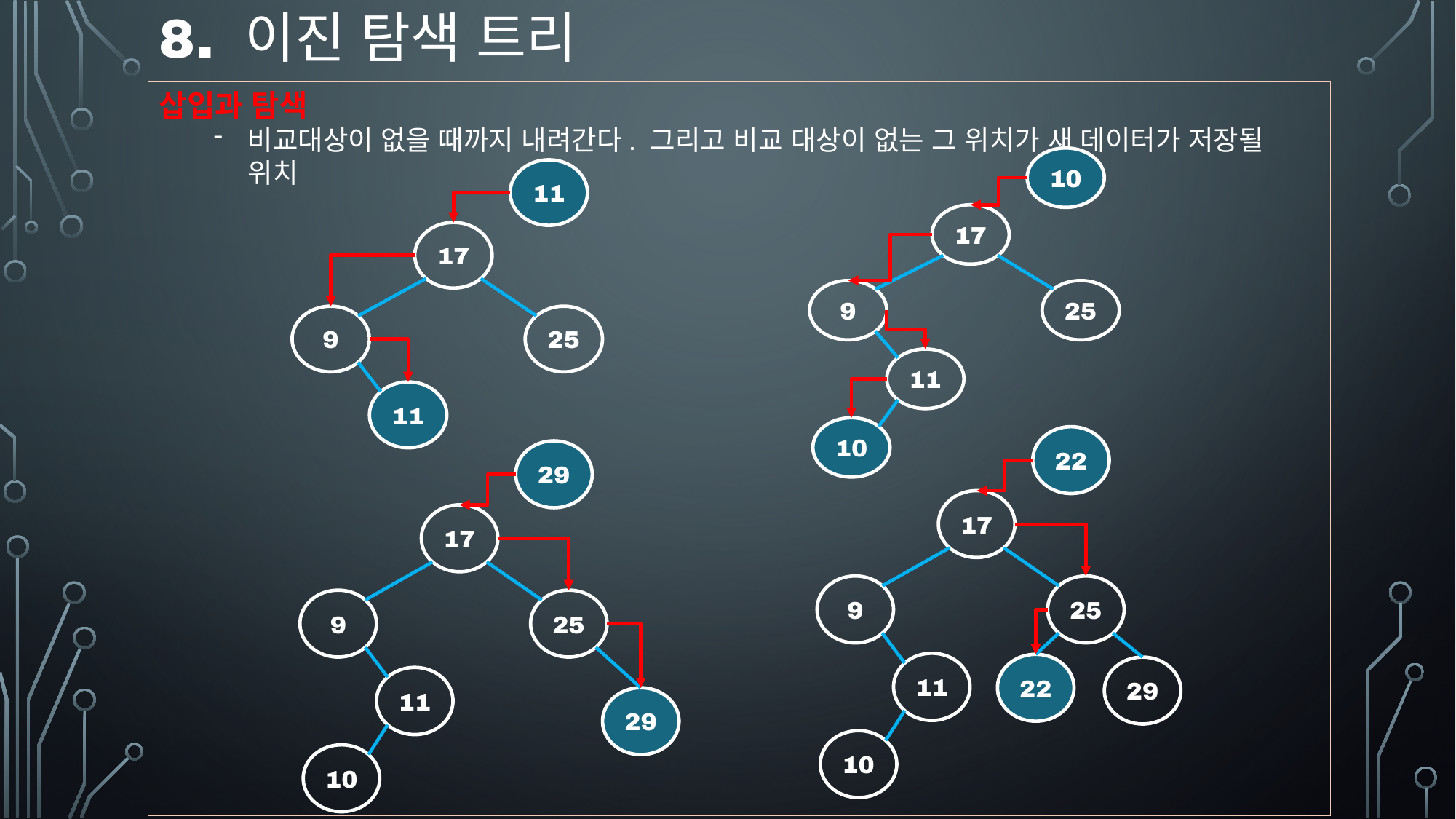

8. 이진 탐색 트리
삽입과 탐색
비교대상이 없을 때까지 내려간다. 그리고 비교 대상이 없는 그 위치가 새 데이터가 저장될 위치

10
17
9
25
11
10
11
17
9
25
11
22
17
9
25
11
10
22
29
29
17
9
25
11
10
29